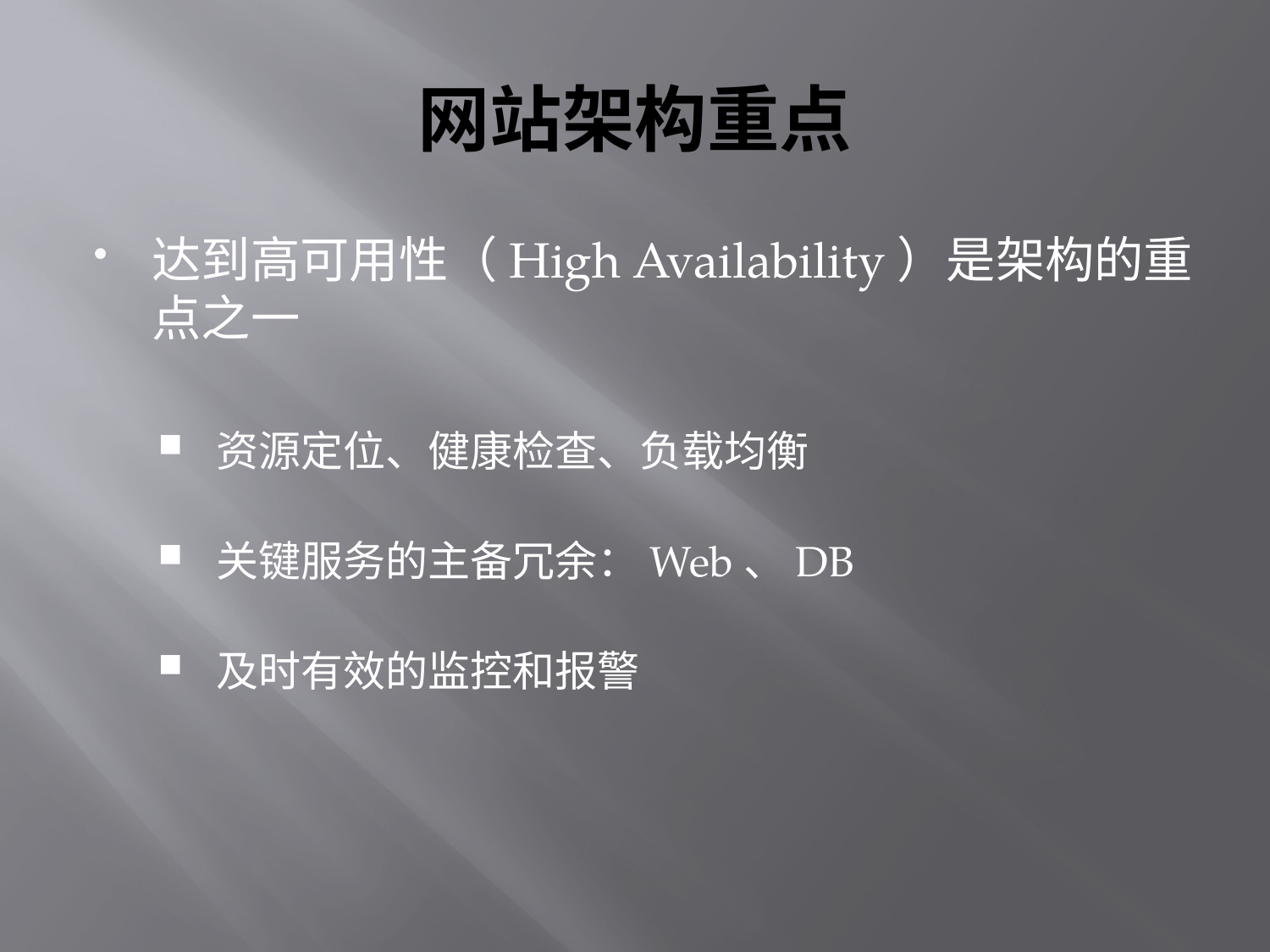

# 网站架构重点
达到高可用性（High Availability）是架构的重点之一

 资源定位、健康检查、负载均衡
 关键服务的主备冗余：Web、DB
 及时有效的监控和报警